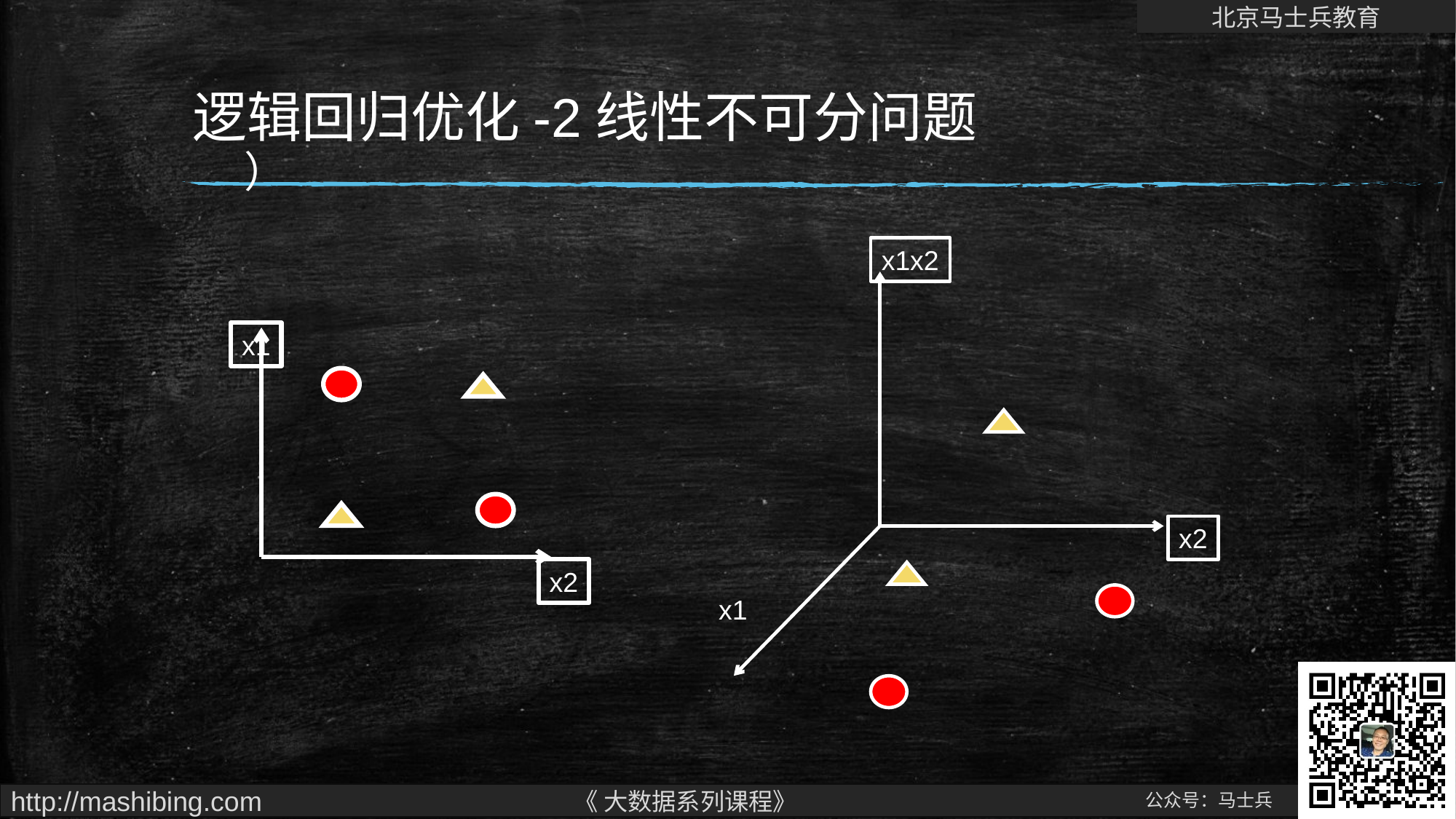

# 逻辑回归优化-2线性不可分问题
）

x1x2

x2

x1

x2
x1